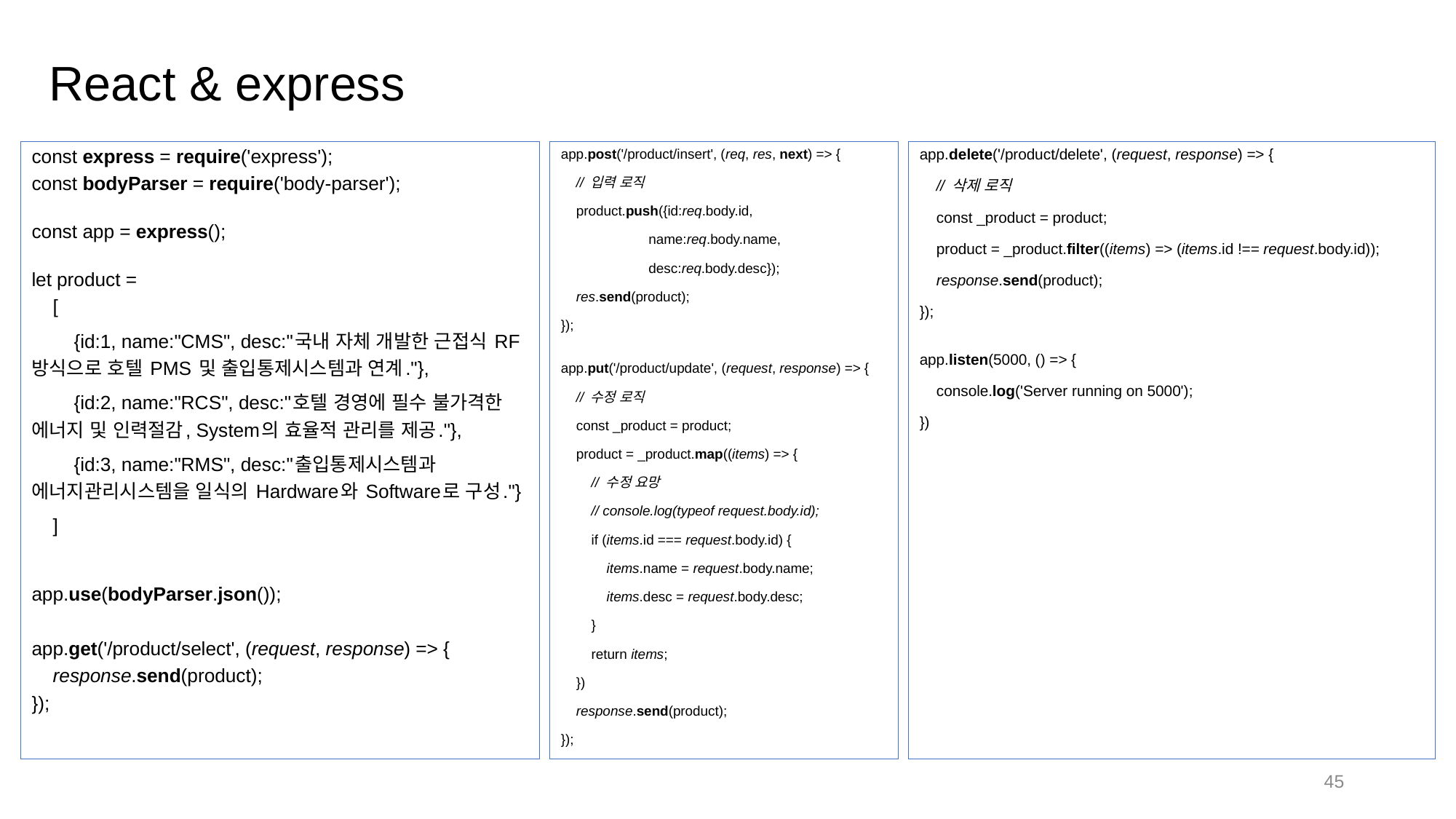

# React & express
const express = require('express');
const bodyParser = require('body-parser');
const app = express();
let product =
    [
        {id:1, name:"CMS", desc:"국내 자체 개발한 근접식 RF방식으로 호텔 PMS 및 출입통제시스템과 연계."},
        {id:2, name:"RCS", desc:"호텔 경영에 필수 불가격한 에너지 및 인력절감, System의 효율적 관리를 제공."},
        {id:3, name:"RMS", desc:"출입통제시스템과 에너지관리시스템을 일식의 Hardware와 Software로 구성."}
    ]
app.use(bodyParser.json());

app.get('/product/select', (request, response) => {
    response.send(product);
});

app.post('/product/insert', (req, res, next) => {
    // 입력 로직
    product.push({id:req.body.id,
                       name:req.body.name,
                       desc:req.body.desc});
    res.send(product);
});
app.put('/product/update', (request, response) => {
    // 수정 로직
    const _product = product;
    product = _product.map((items) => {
        // 수정 요망
        // console.log(typeof request.body.id);
        if (items.id === request.body.id) {
            items.name = request.body.name;
            items.desc = request.body.desc;
        }
        return items;
    })
    response.send(product);
});
app.delete('/product/delete', (request, response) => {
    // 삭제 로직
    const _product = product;
    product = _product.filter((items) => (items.id !== request.body.id));
    response.send(product);
});
app.listen(5000, () => {
    console.log('Server running on 5000');
})
45